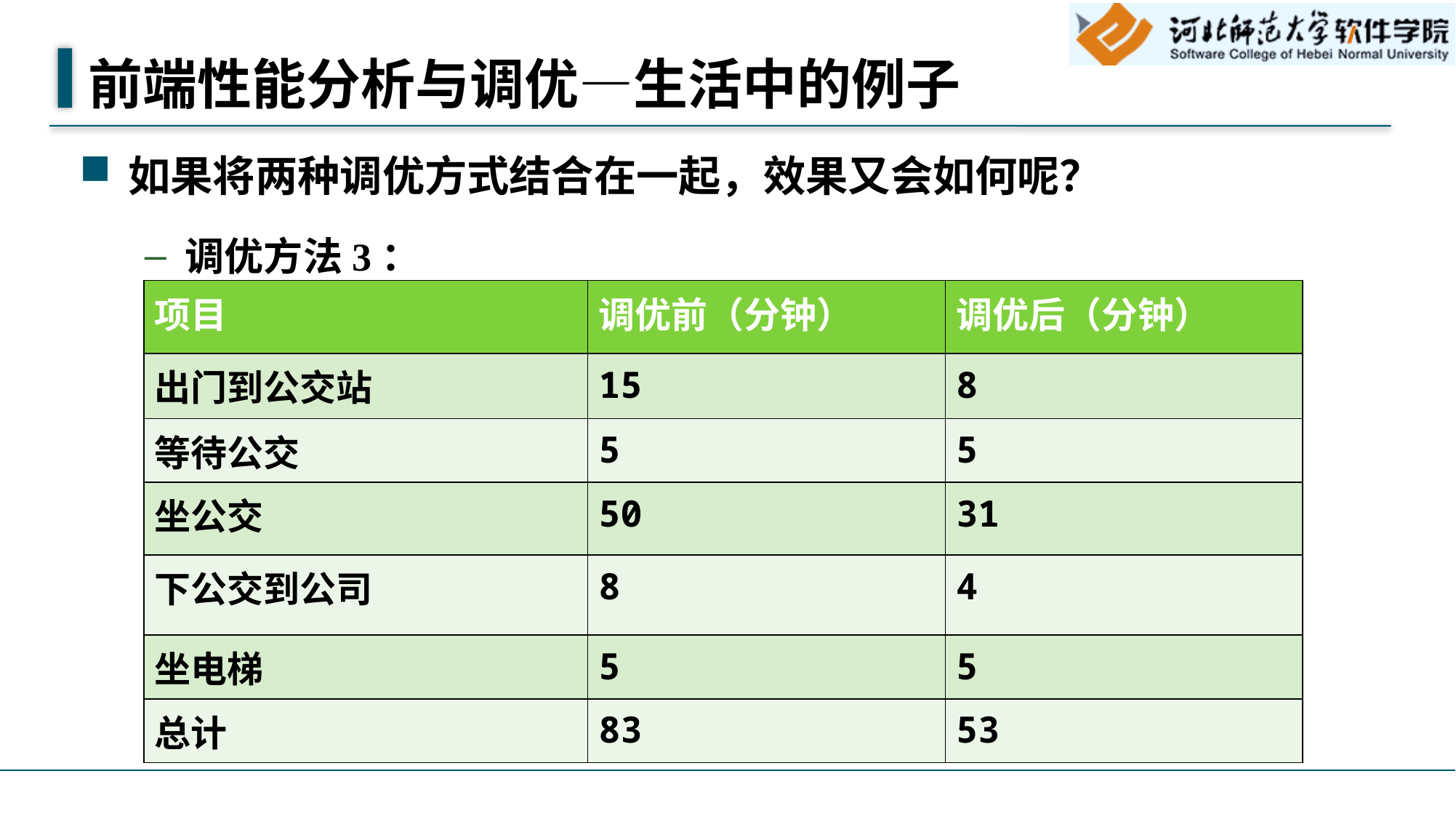

# 前端性能分析与调优—生活中的例子
如果将两种调优方式结合在一起，效果又会如何呢？
调优方法3：
| 项目 | 调优前（分钟） | 调优后（分钟） |
| --- | --- | --- |
| 出门到公交站 | 15 | 8 |
| 等待公交 | 5 | 5 |
| 坐公交 | 50 | 31 |
| 下公交到公司 | 8 | 4 |
| 坐电梯 | 5 | 5 |
| 总计 | 83 | 53 |